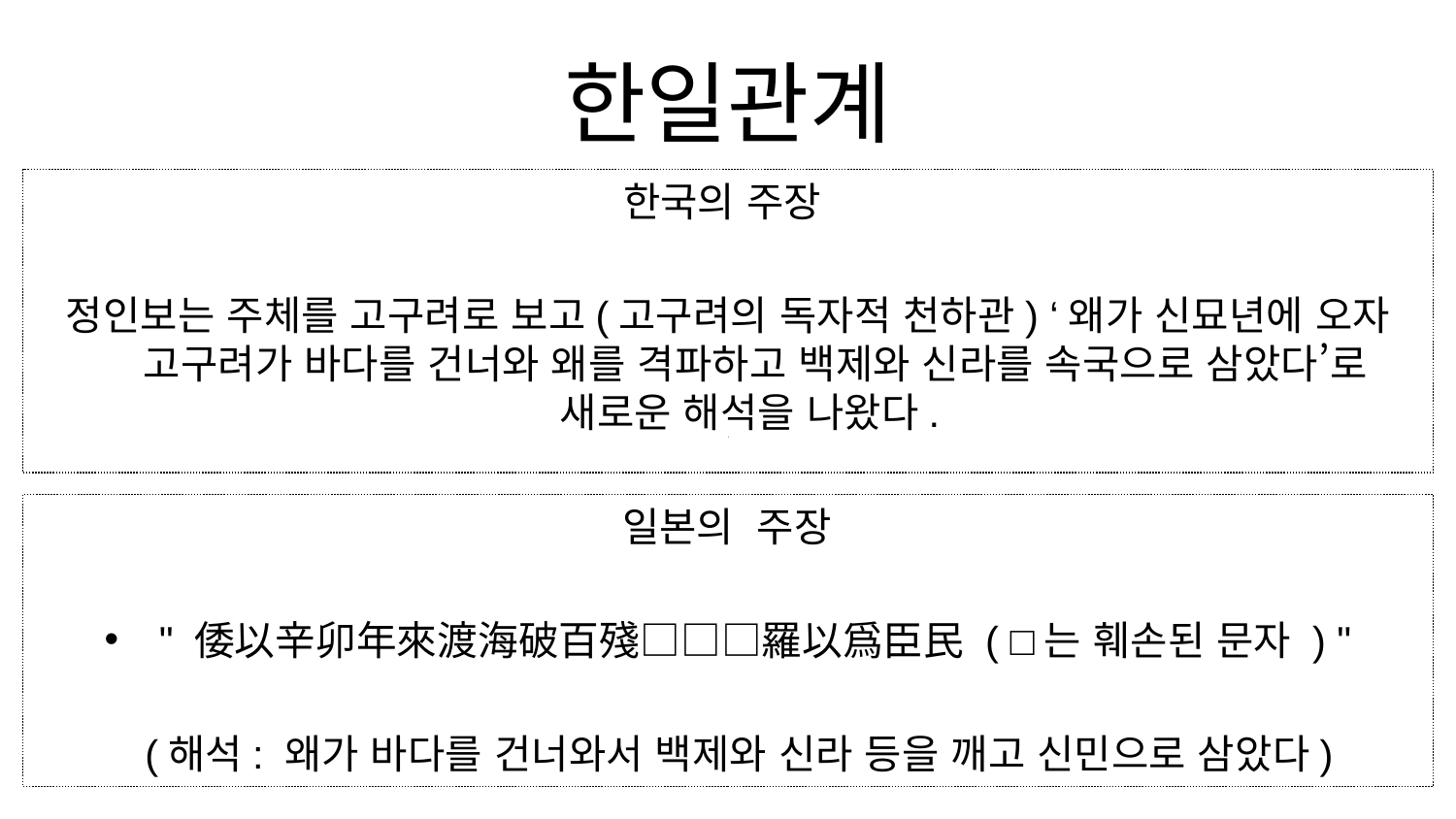

# 한일관계
한국의 주장

정인보는 주체를 고구려로 보고(고구려의 독자적 천하관) ‘왜가 신묘년에 오자 고구려가 바다를 건너와 왜를 격파하고 백제와 신라를 속국으로 삼았다’로 새로운 해석을 나왔다.
  2
 일본의  주장

" 倭以辛卯年來渡海破百殘□□□羅以爲臣民 ( □는 훼손된 문자 ) "

  (해석: 왜가 바다를 건너와서 백제와 신라 등을 깨고 신민으로 삼았다)